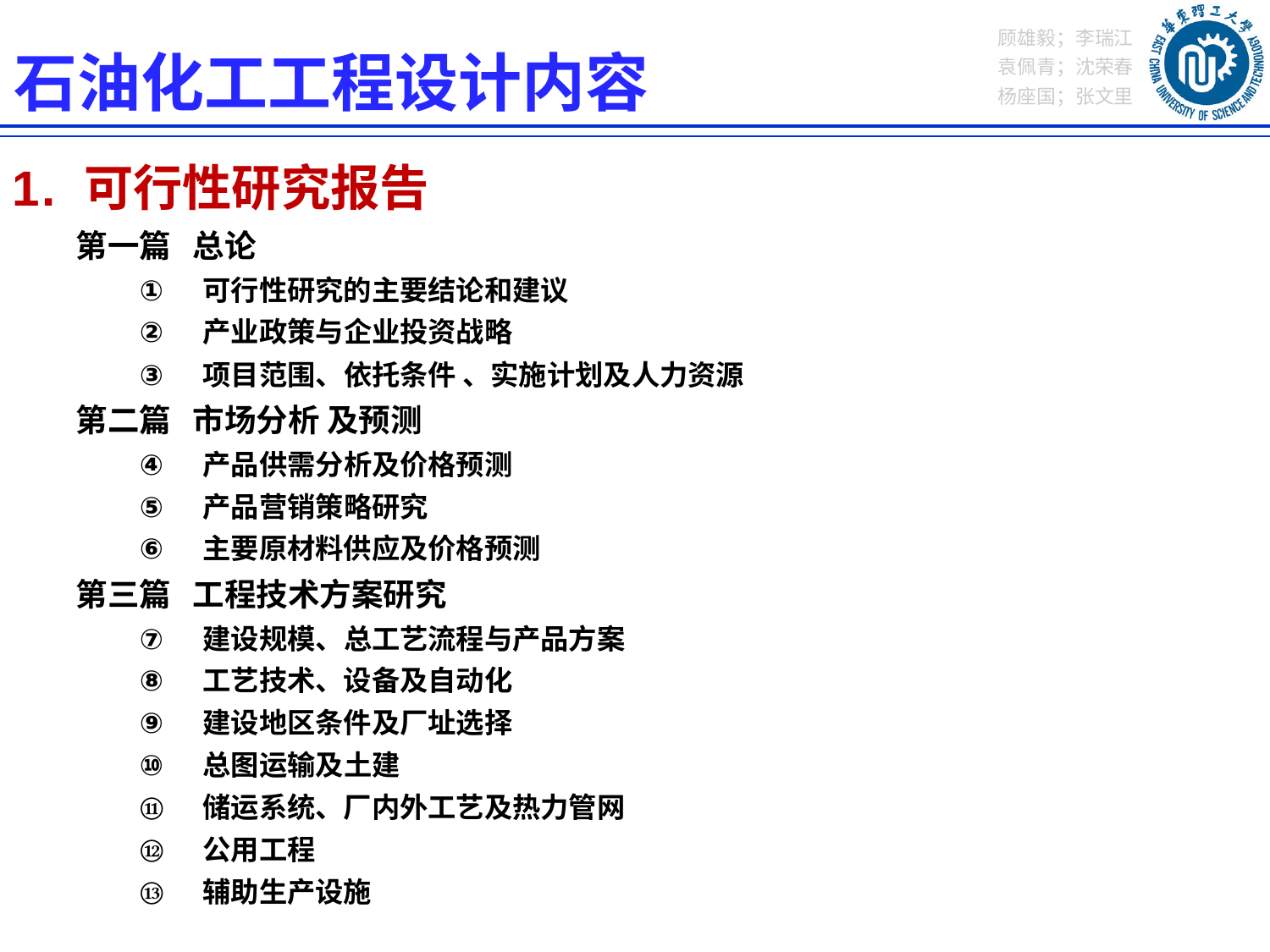

石油化工工程设计内容
可行性研究报告
第一篇   总论
可行性研究的主要结论和建议
产业政策与企业投资战略
项目范围、依托条件 、实施计划及人力资源
第二篇   市场分析 及预测
产品供需分析及价格预测
产品营销策略研究
主要原材料供应及价格预测
第三篇   工程技术方案研究
建设规模、总工艺流程与产品方案
工艺技术、设备及自动化
建设地区条件及厂址选择
总图运输及土建
储运系统、厂内外工艺及热力管网
公用工程
辅助生产设施